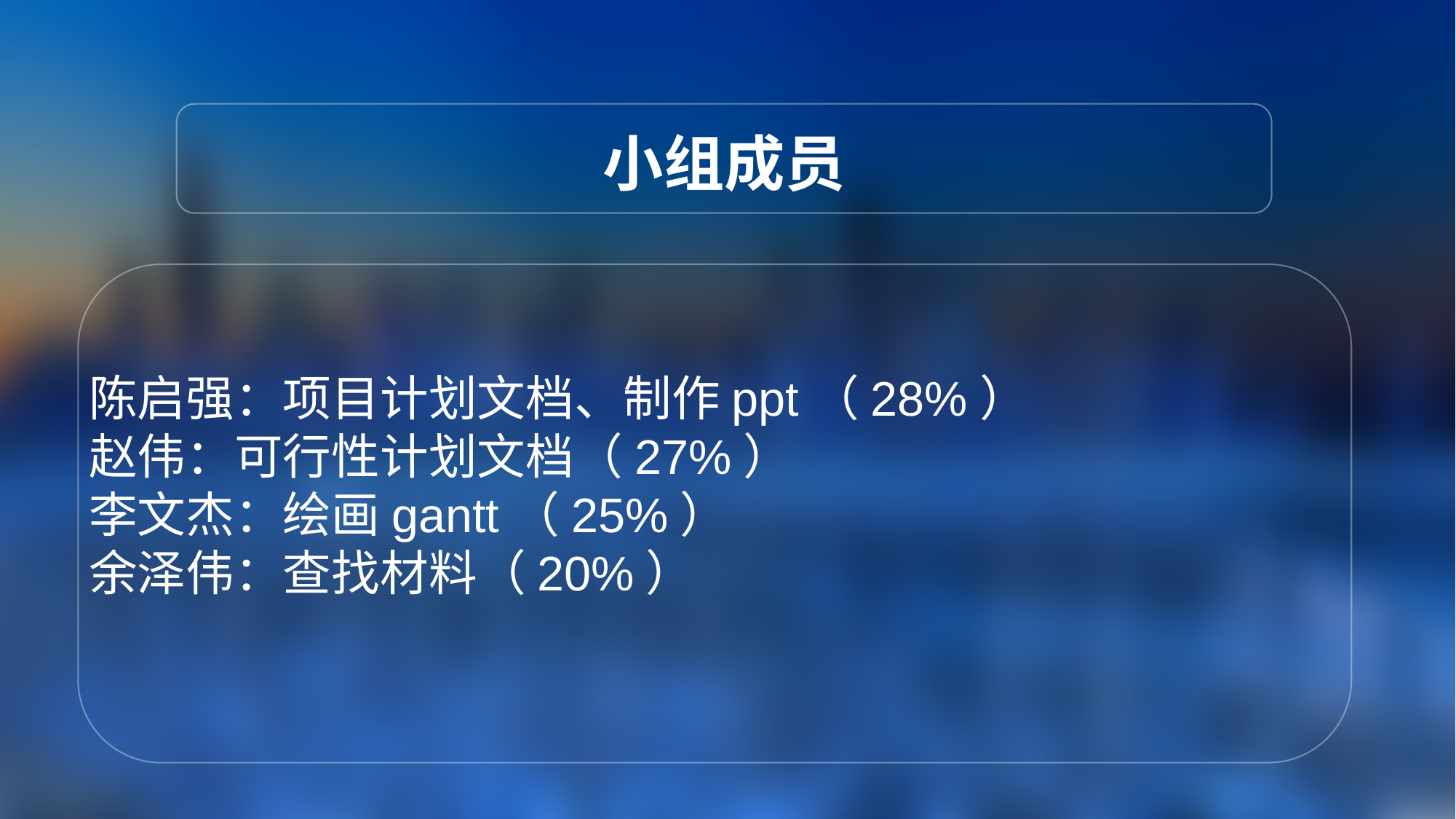

小组成员

陈启强：项目计划文档、制作ppt（28%）
赵伟：可行性计划文档（27%）
李文杰：绘画gantt（25%）
余泽伟：查找材料（20%）